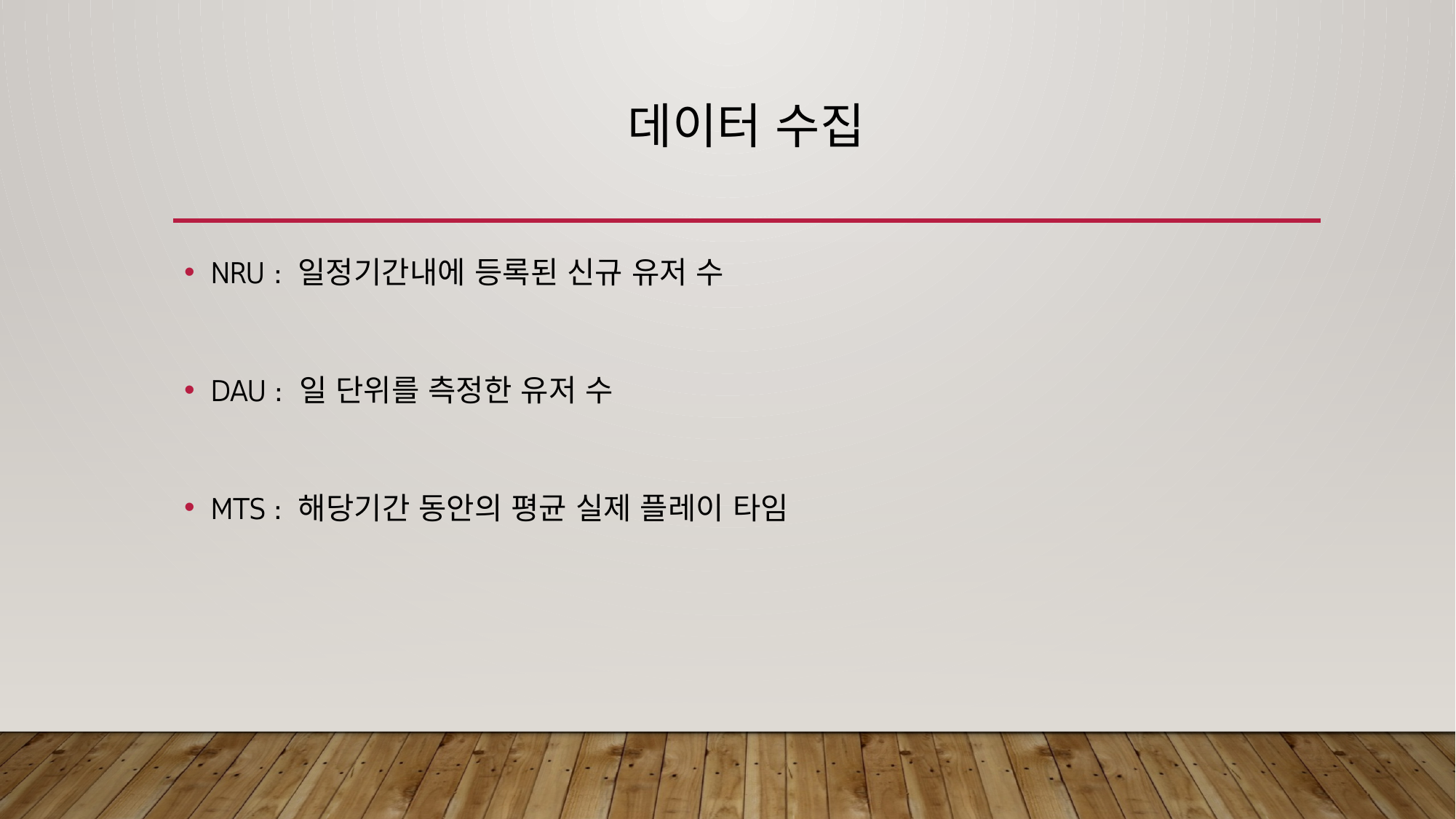

# 데이터 수집
NRU : 일정기간내에 등록된 신규 유저 수

DAU : 일 단위를 측정한 유저 수

MTS : 해당기간 동안의 평균 실제 플레이 타임